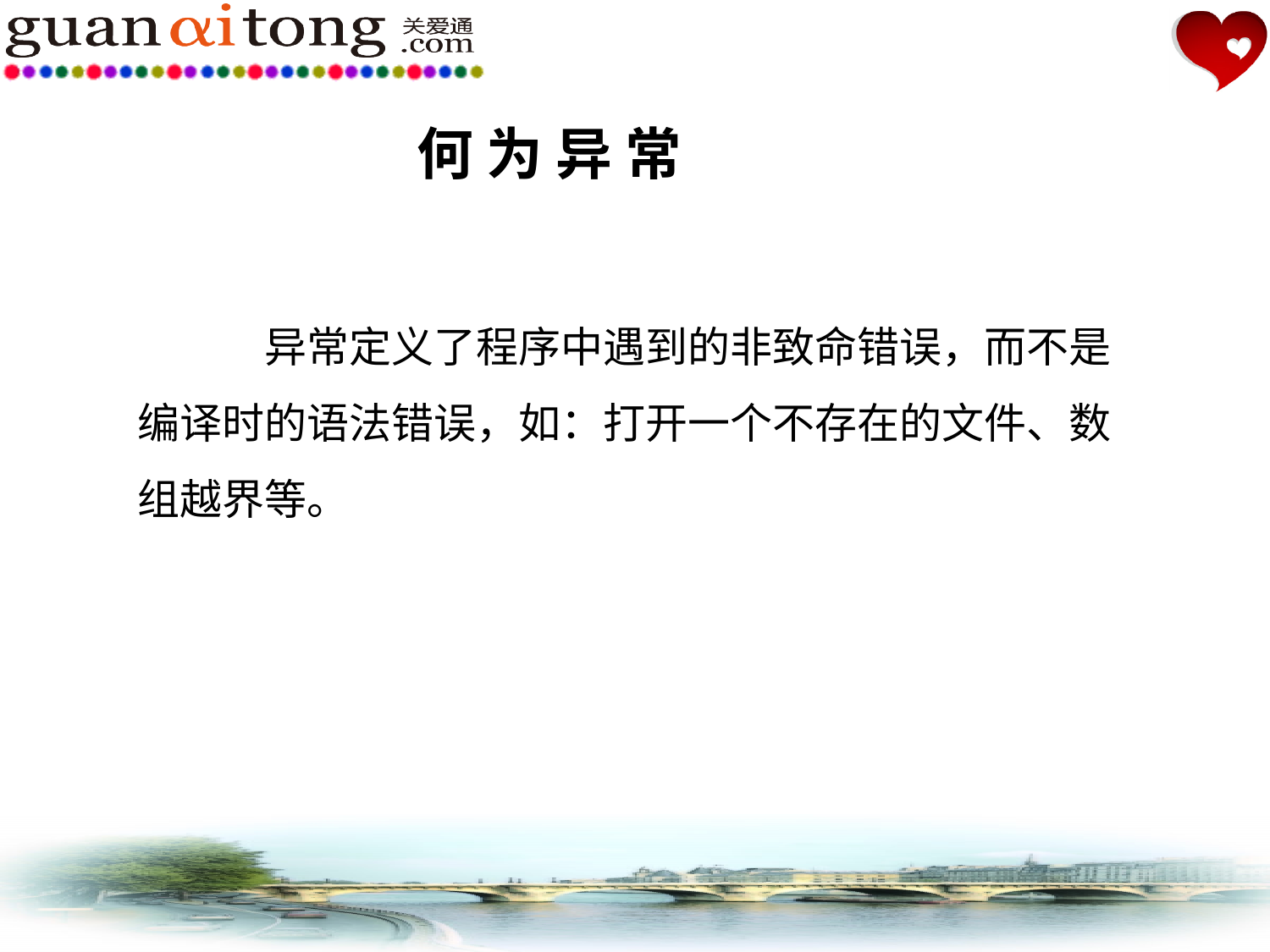

何 为 异 常
	异常定义了程序中遇到的非致命错误，而不是编译时的语法错误，如：打开一个不存在的文件、数组越界等。